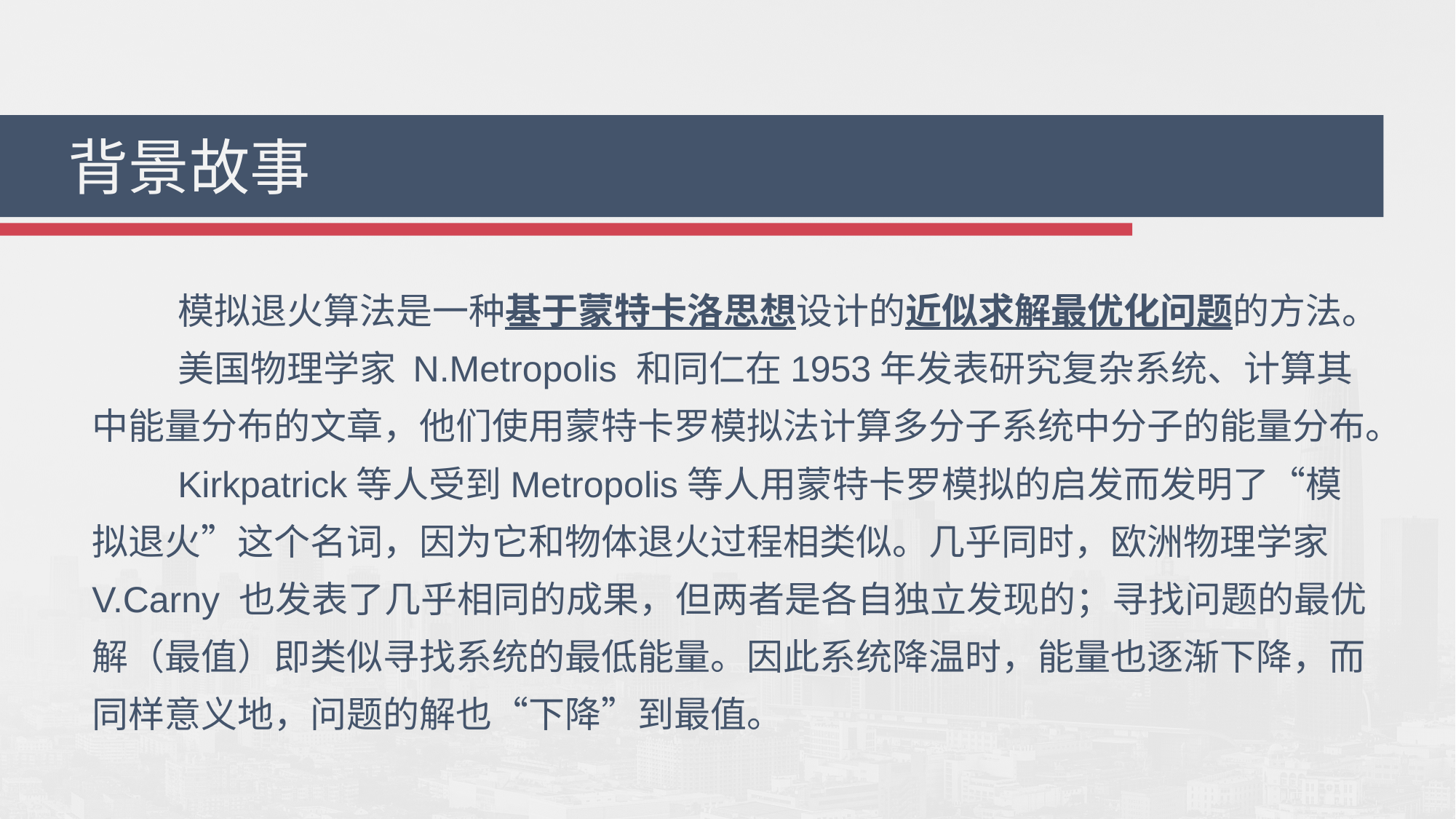

背景故事

模拟退火算法是一种基于蒙特卡洛思想设计的近似求解最优化问题的方法。
美国物理学家 N.Metropolis 和同仁在1953年发表研究复杂系统、计算其中能量分布的文章，他们使用蒙特卡罗模拟法计算多分子系统中分子的能量分布。
Kirkpatrick等人受到Metropolis等人用蒙特卡罗模拟的启发而发明了“模拟退火”这个名词，因为它和物体退火过程相类似。几乎同时，欧洲物理学家 V.Carny 也发表了几乎相同的成果，但两者是各自独立发现的；寻找问题的最优解（最值）即类似寻找系统的最低能量。因此系统降温时，能量也逐渐下降，而同样意义地，问题的解也“下降”到最值。